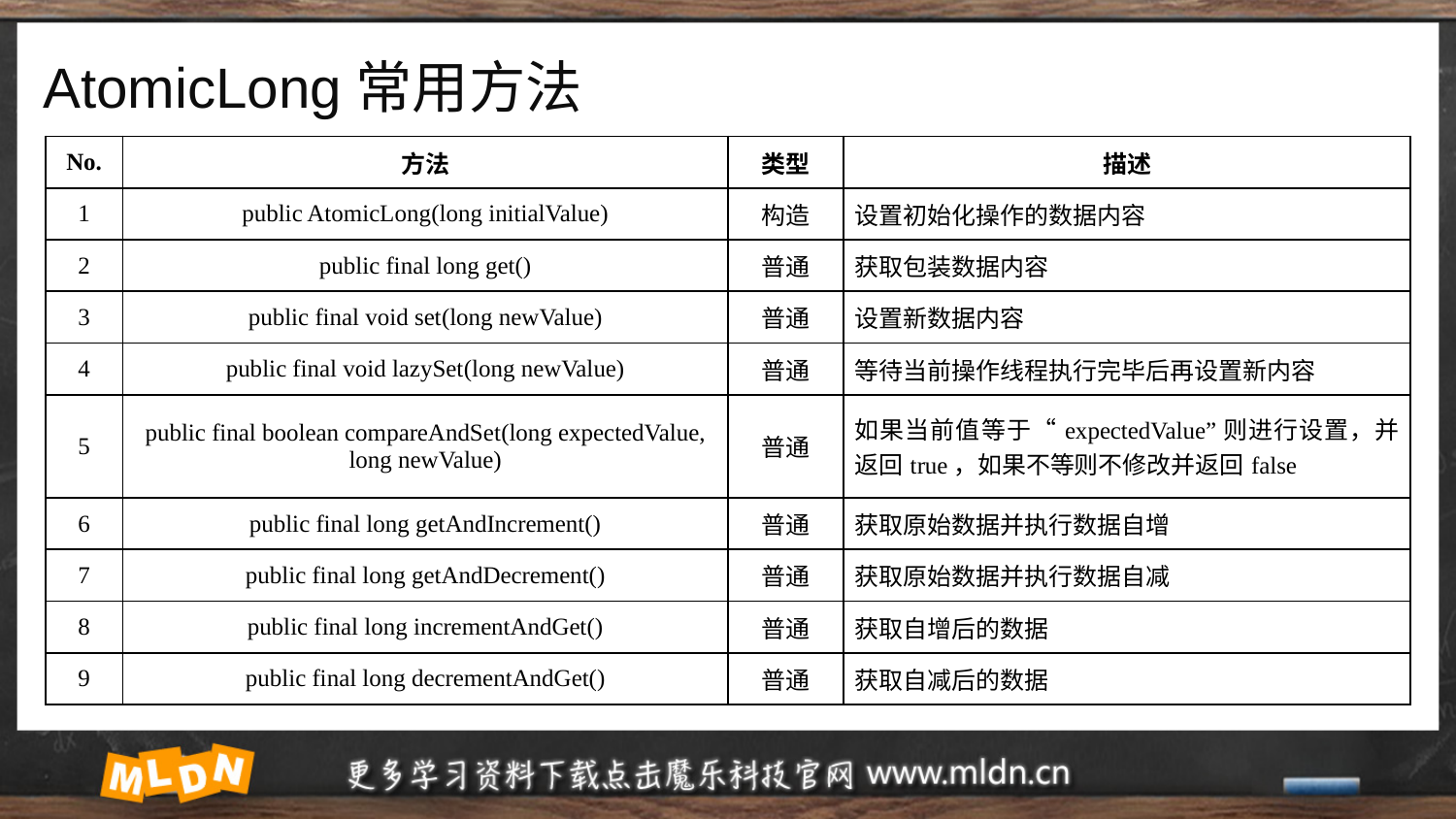

# AtomicLong常用方法
| No. | 方法 | 类型 | 描述 |
| --- | --- | --- | --- |
| 1 | public AtomicLong​(long initialValue) | 构造 | 设置初始化操作的数据内容 |
| 2 | public final long get() | 普通 | 获取包装数据内容 |
| 3 | public final void set​(long newValue) | 普通 | 设置新数据内容 |
| 4 | public final void lazySet​(long newValue) | 普通 | 等待当前操作线程执行完毕后再设置新内容 |
| 5 | public final boolean compareAndSet​(long expectedValue, long newValue) | 普通 | 如果当前值等于“expectedValue”则进行设置，并返回true，如果不等则不修改并返回false |
| 6 | public final long getAndIncrement() | 普通 | 获取原始数据并执行数据自增 |
| 7 | public final long getAndDecrement() | 普通 | 获取原始数据并执行数据自减 |
| 8 | public final long incrementAndGet() | 普通 | 获取自增后的数据 |
| 9 | public final long decrementAndGet() | 普通 | 获取自减后的数据 |